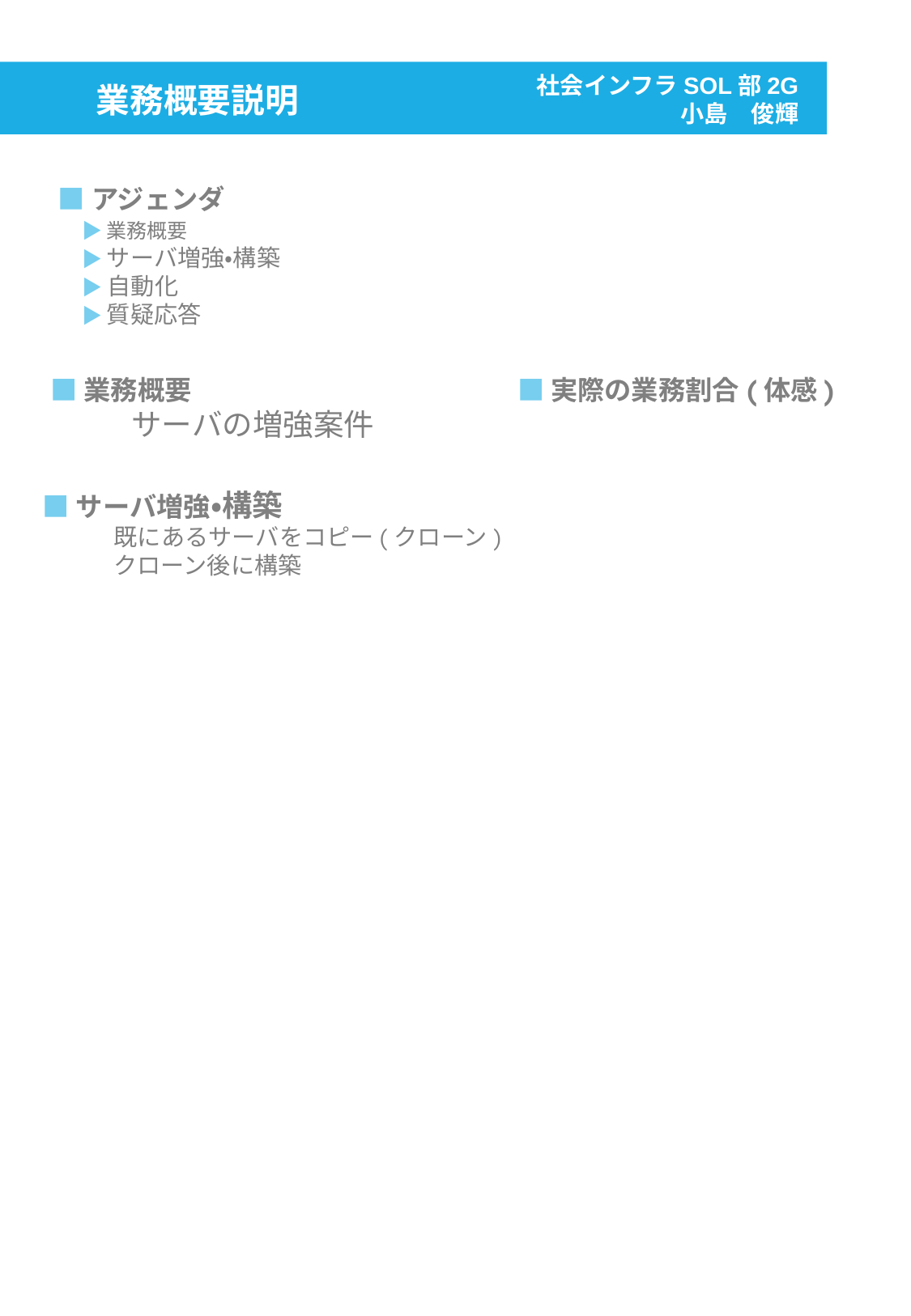

社会インフラSOL部2G
小島　俊輝
業務概要説明
■アジェンダ
　▶ 業務概要
　▶ サーバ増強・構築
　▶ 自動化
　▶ 質疑応答
■業務概要
　　　サーバの増強案件
■実際の業務割合(体感)
■サーバ増強・構築
　　　既にあるサーバをコピー(クローン)
　　　クローン後に構築